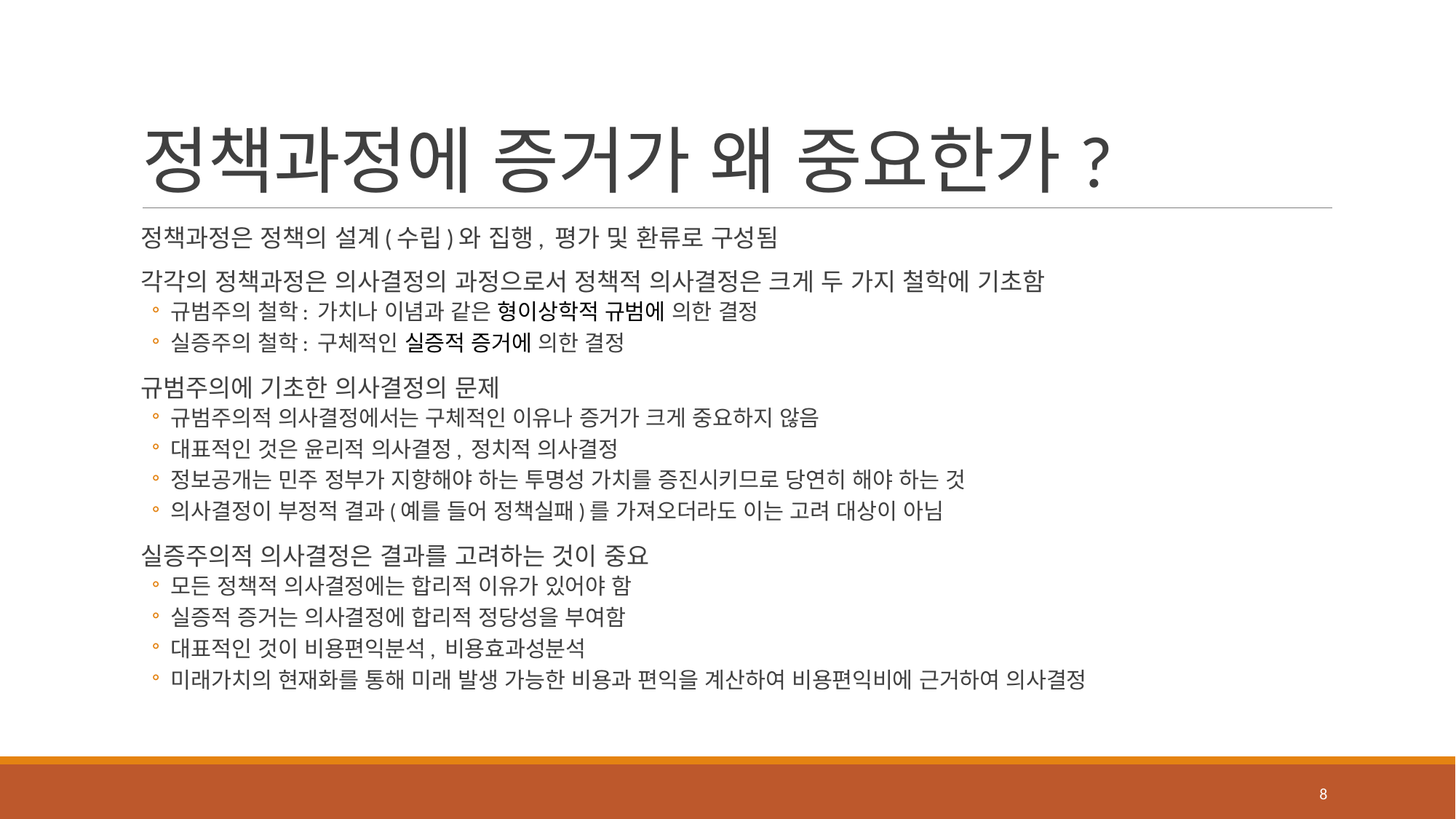

# 정책과정에 증거가 왜 중요한가?
정책과정은 정책의 설계(수립)와 집행, 평가 및 환류로 구성됨
각각의 정책과정은 의사결정의 과정으로서 정책적 의사결정은 크게 두 가지 철학에 기초함
규범주의 철학: 가치나 이념과 같은 형이상학적 규범에 의한 결정
실증주의 철학: 구체적인 실증적 증거에 의한 결정
규범주의에 기초한 의사결정의 문제
규범주의적 의사결정에서는 구체적인 이유나 증거가 크게 중요하지 않음
대표적인 것은 윤리적 의사결정, 정치적 의사결정
정보공개는 민주 정부가 지향해야 하는 투명성 가치를 증진시키므로 당연히 해야 하는 것
의사결정이 부정적 결과(예를 들어 정책실패)를 가져오더라도 이는 고려 대상이 아님
실증주의적 의사결정은 결과를 고려하는 것이 중요
모든 정책적 의사결정에는 합리적 이유가 있어야 함
실증적 증거는 의사결정에 합리적 정당성을 부여함
대표적인 것이 비용편익분석, 비용효과성분석
미래가치의 현재화를 통해 미래 발생 가능한 비용과 편익을 계산하여 비용편익비에 근거하여 의사결정
8